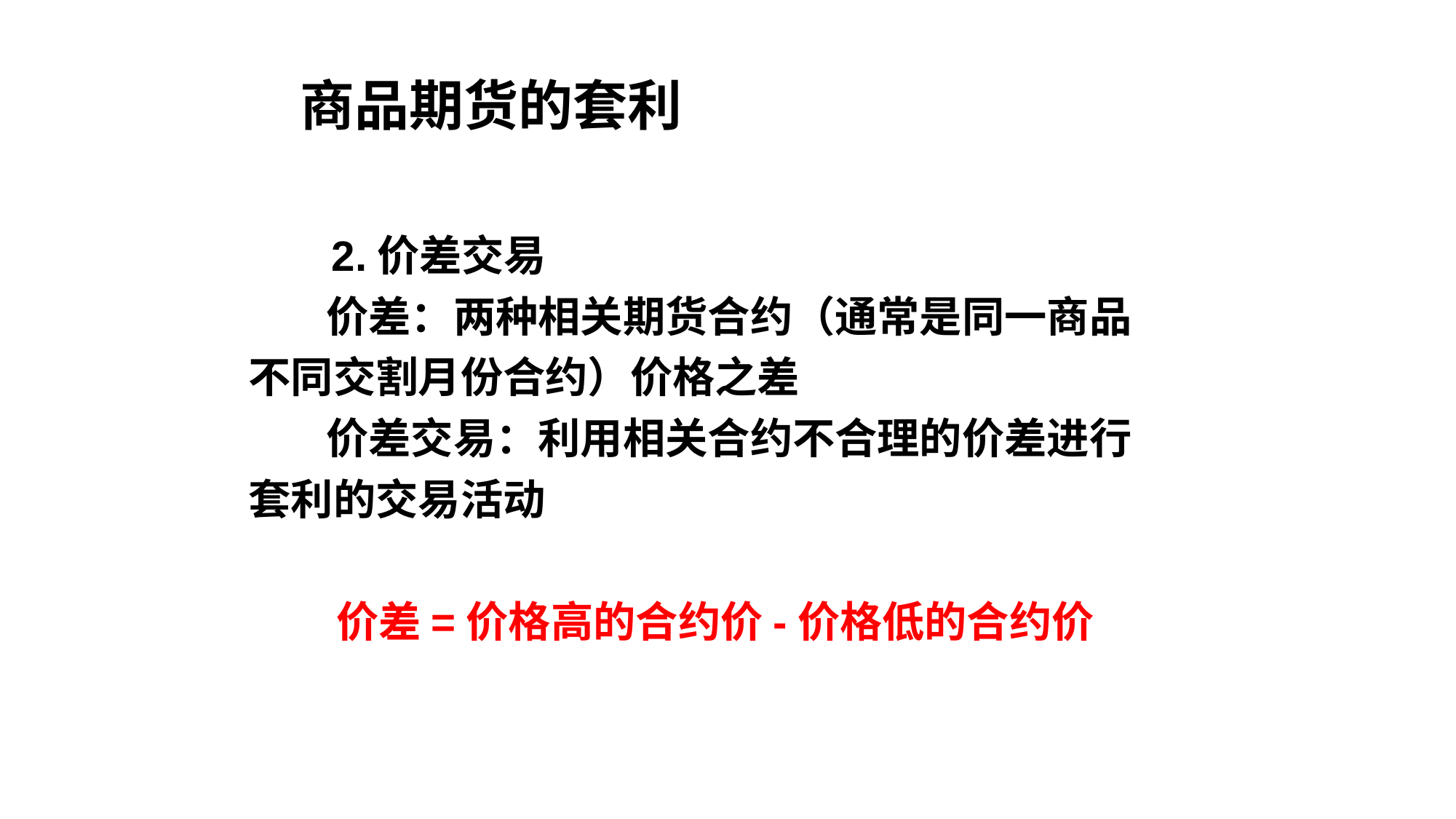

商品期货的套利
       2.价差交易
       价差：两种相关期货合约（通常是同一商品
不同交割月份合约）价格之差
       价差交易：利用相关合约不合理的价差进行
套利的交易活动

价差=价格高的合约价-价格低的合约价